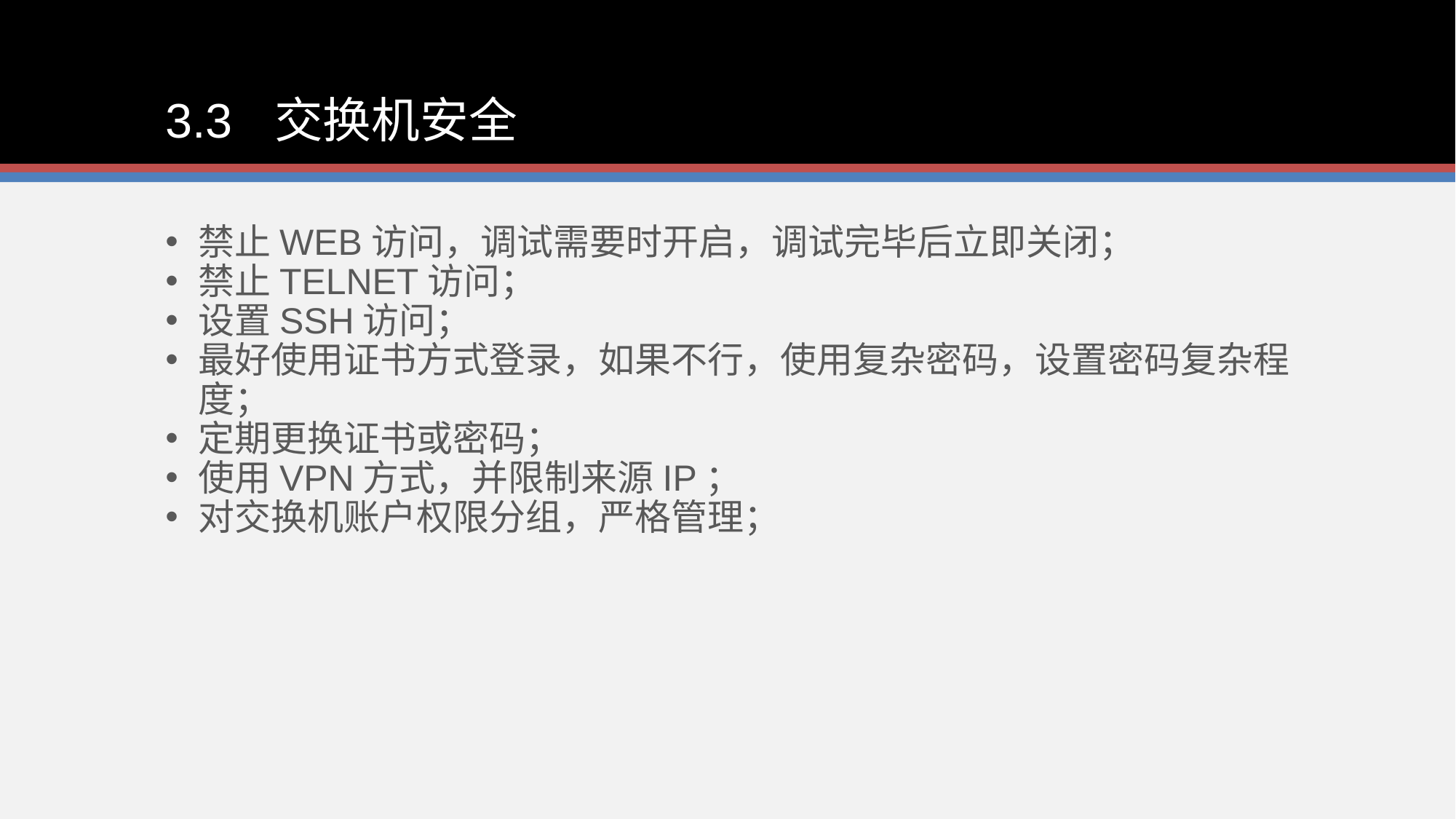

3.3	交换机安全
禁止WEB访问，调试需要时开启，调试完毕后立即关闭；
禁止TELNET访问；
设置SSH访问；
最好使用证书方式登录，如果不行，使用复杂密码，设置密码复杂程度；
定期更换证书或密码；
使用VPN方式，并限制来源IP；
对交换机账户权限分组，严格管理；